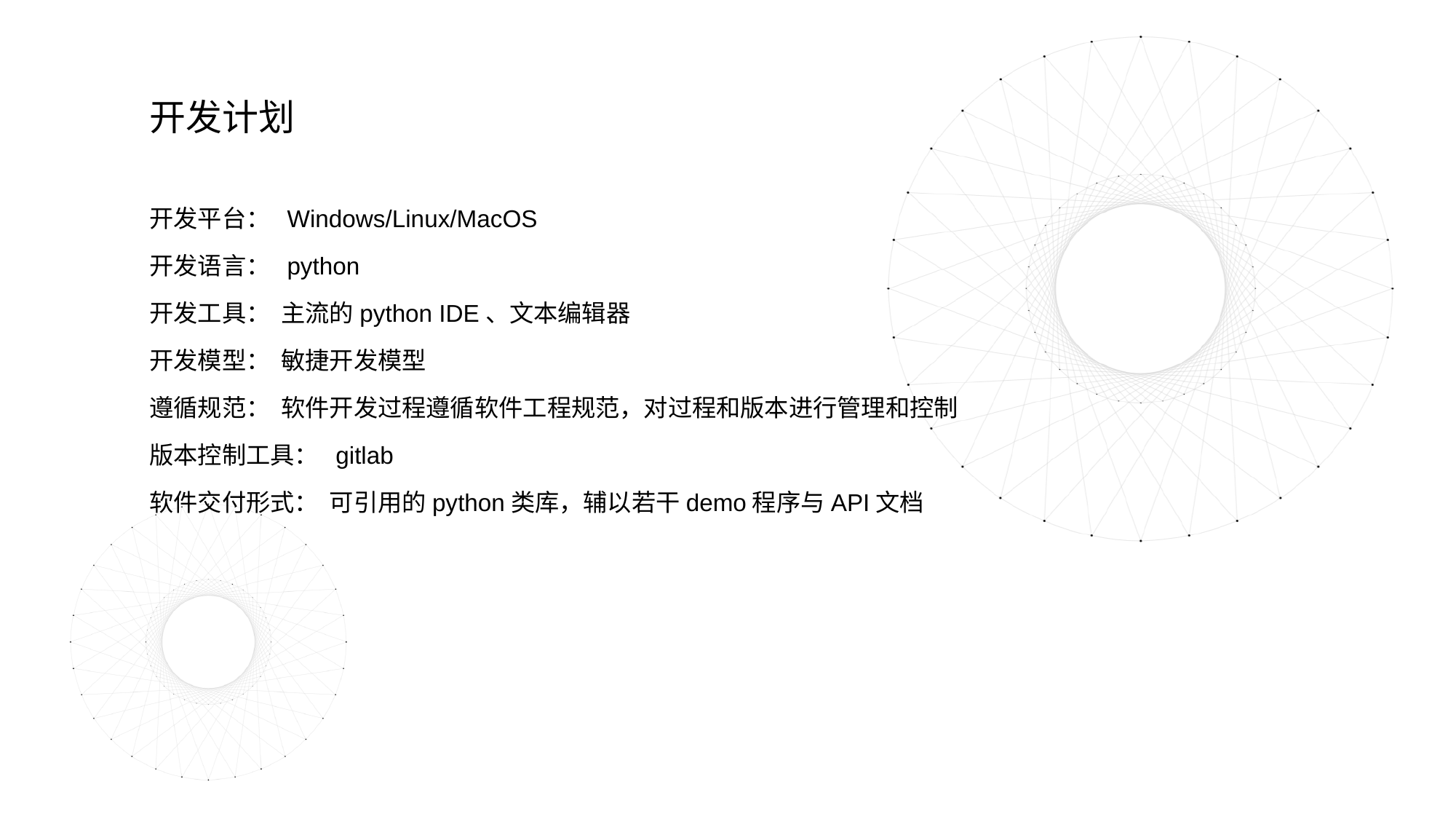

开发计划
开发平台：  Windows/Linux/MacOS
开发语言：  python
开发工具：  主流的python IDE、文本编辑器
开发模型：  敏捷开发模型
遵循规范：  软件开发过程遵循软件工程规范，对过程和版本进行管理和控制
版本控制工具：  gitlab
软件交付形式：  可引用的python类库，辅以若干demo程序与API文档